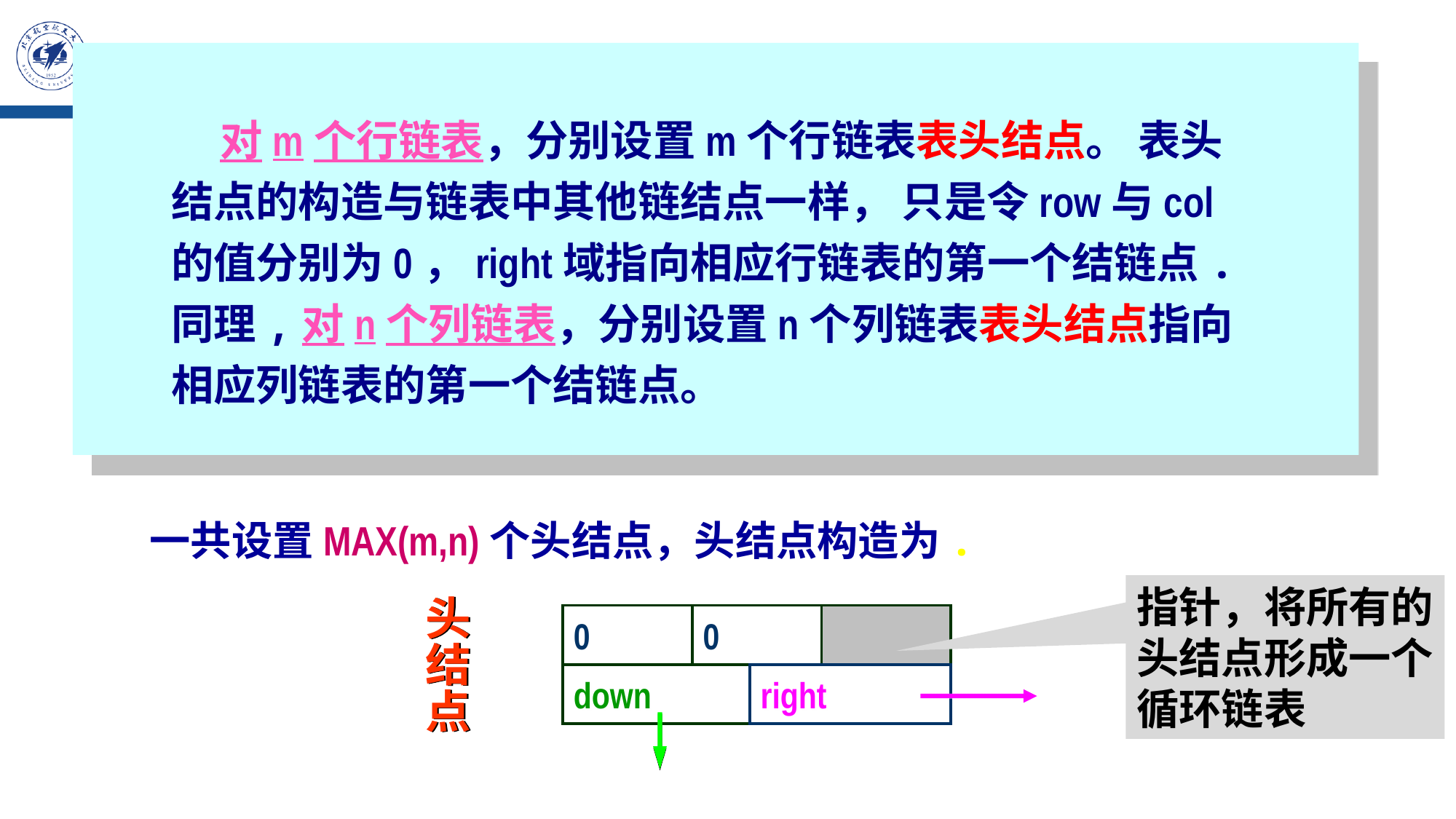

对m个行链表，分别设置m个行链表表头结点。 表头结点的构造与链表中其他链结点一样， 只是令row与col 的值分别为0，right域指向相应行链表的第一个结链点.同理,对n个列链表，分别设置n个列链表表头结点指向相应列链表的第一个结链点。
一共设置MAX(m,n)个头结点，头结点构造为.
指针，将所有的
头结点形成一个
循环链表
头
结
点
0
0

down
right